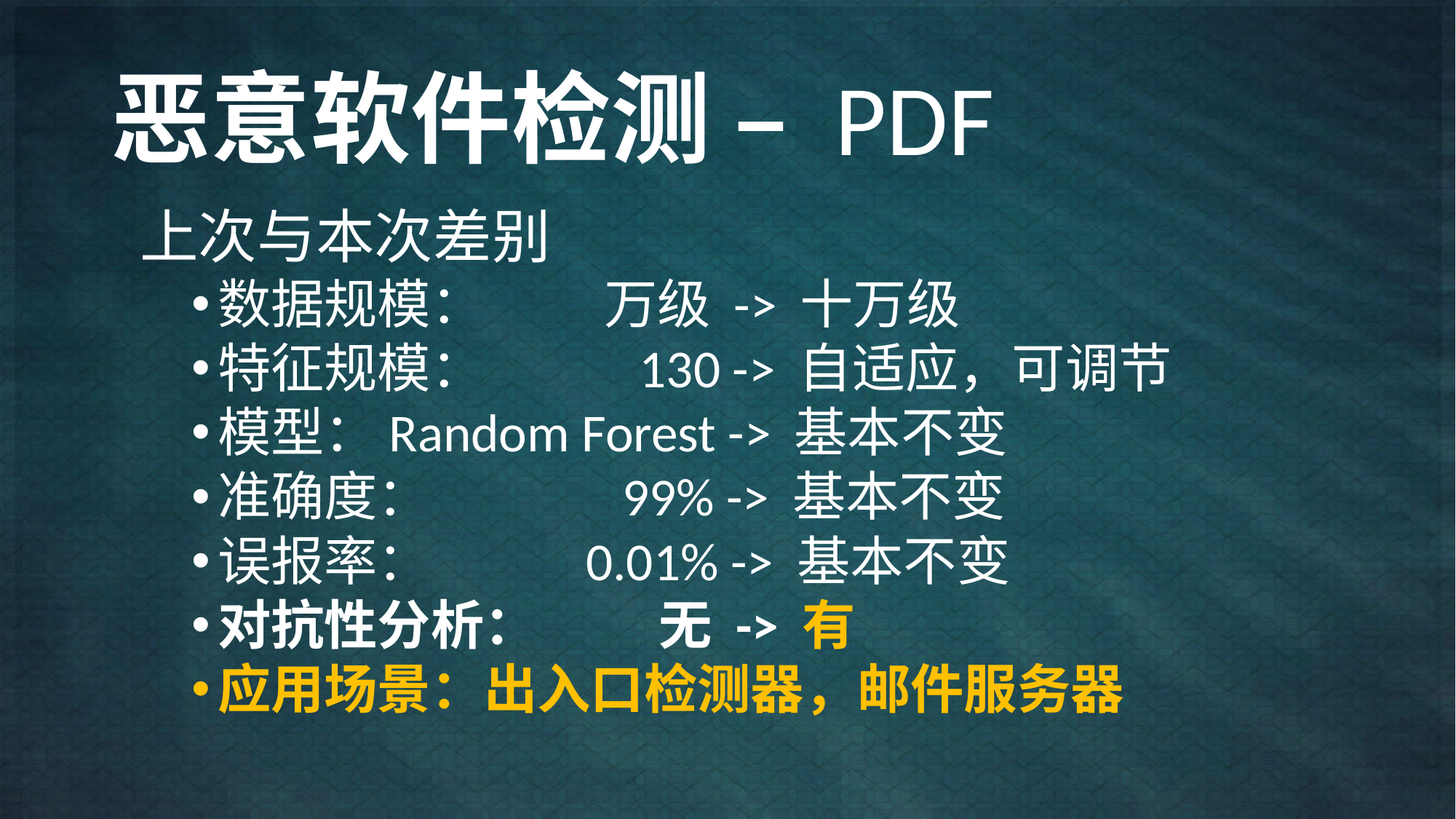

# 恶意软件检测 – PDF
上次与本次差别
数据规模：          万级 -> 十万级
特征规模：            130 -> 自适应，可调节
模型：Random Forest -> 基本不变
准确度：               99% -> 基本不变
误报率：            0.01% -> 基本不变
对抗性分析：          无 -> 有
应用场景：出入口检测器，邮件服务器